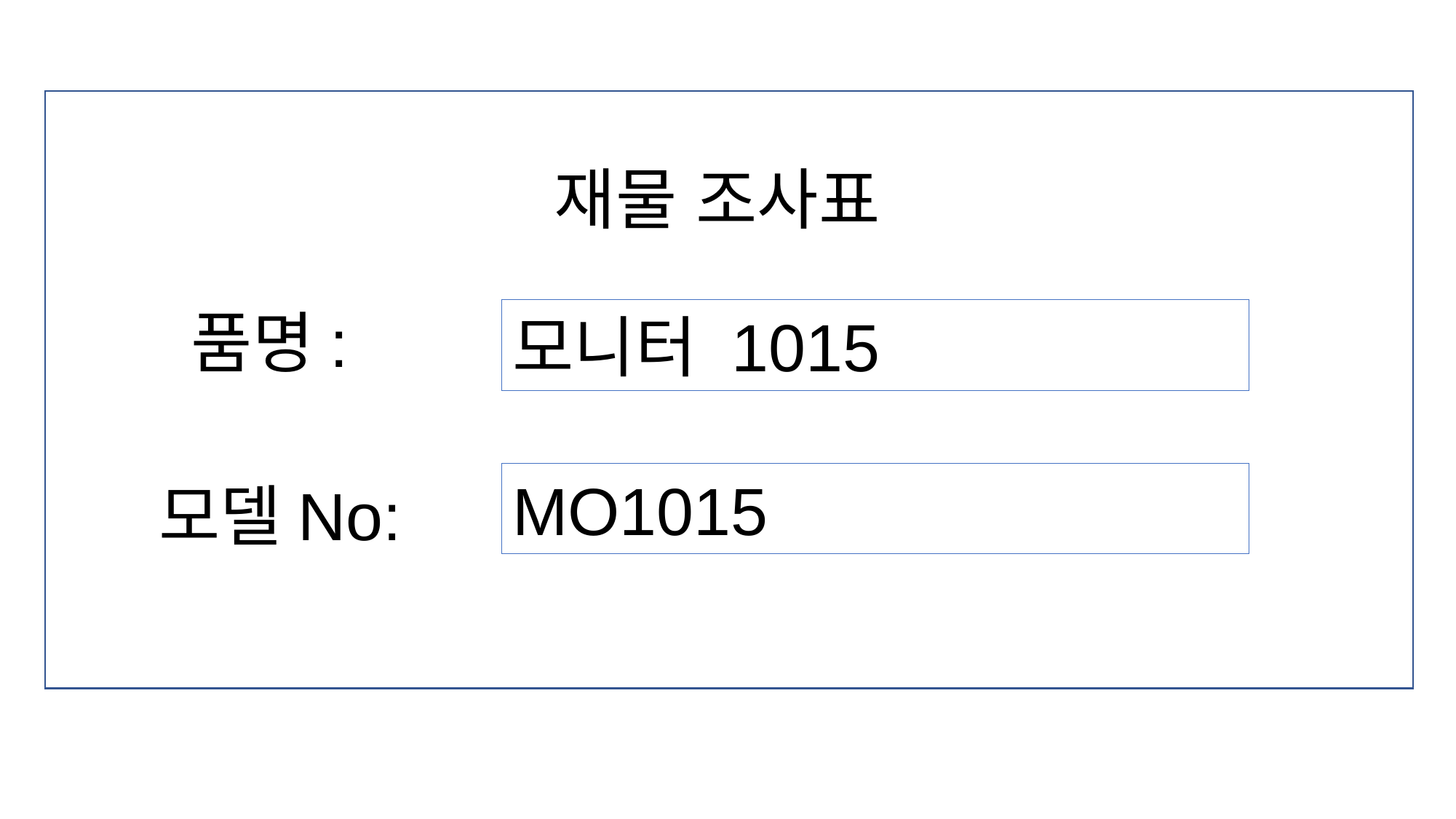

재물 조사표
품명:
모니터 1015
MO1015
모델No: